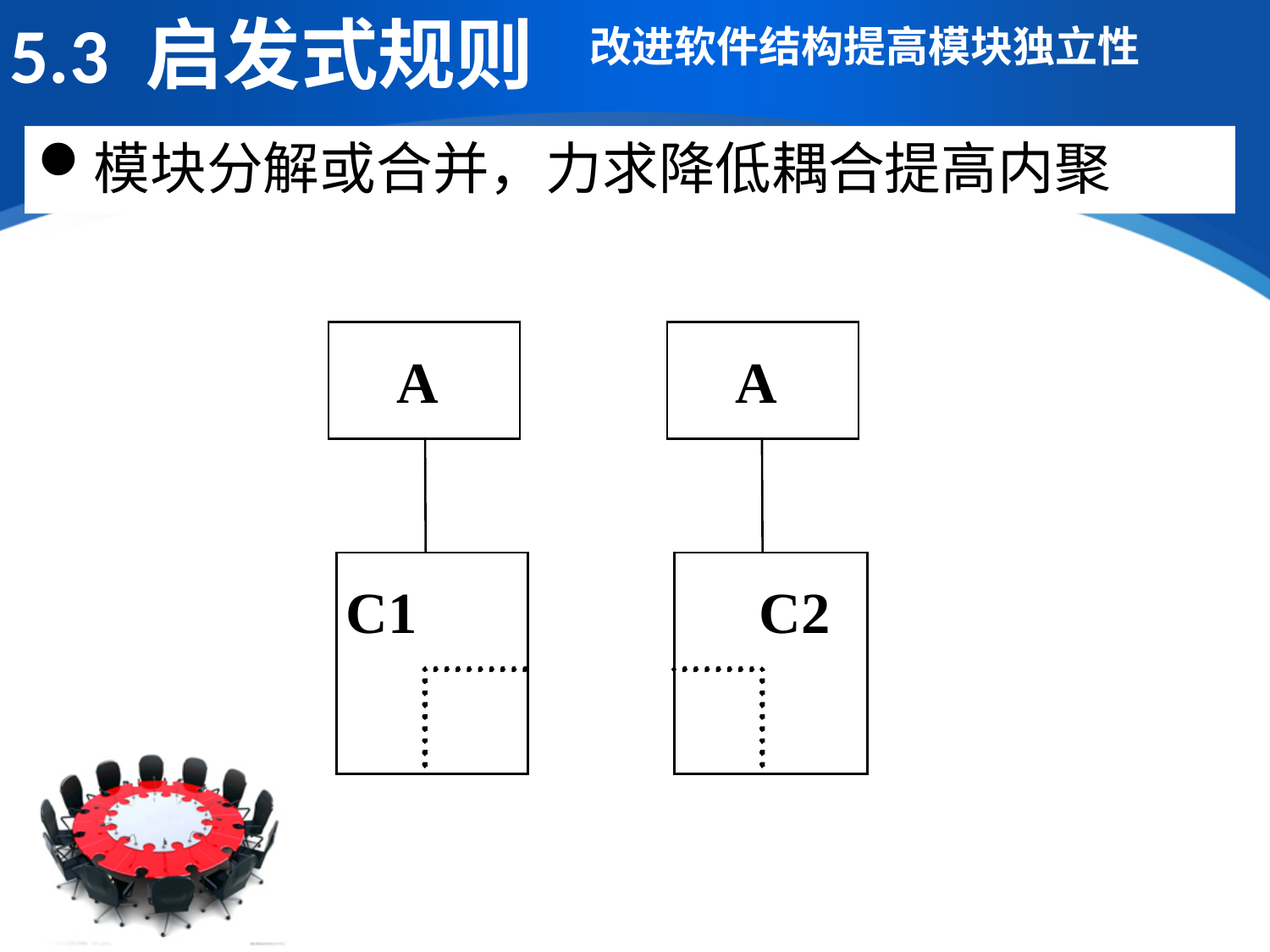

5.3 启发式规则
# 改进软件结构提高模块独立性
模块分解或合并，力求降低耦合提高内聚

A

A

C1

C2